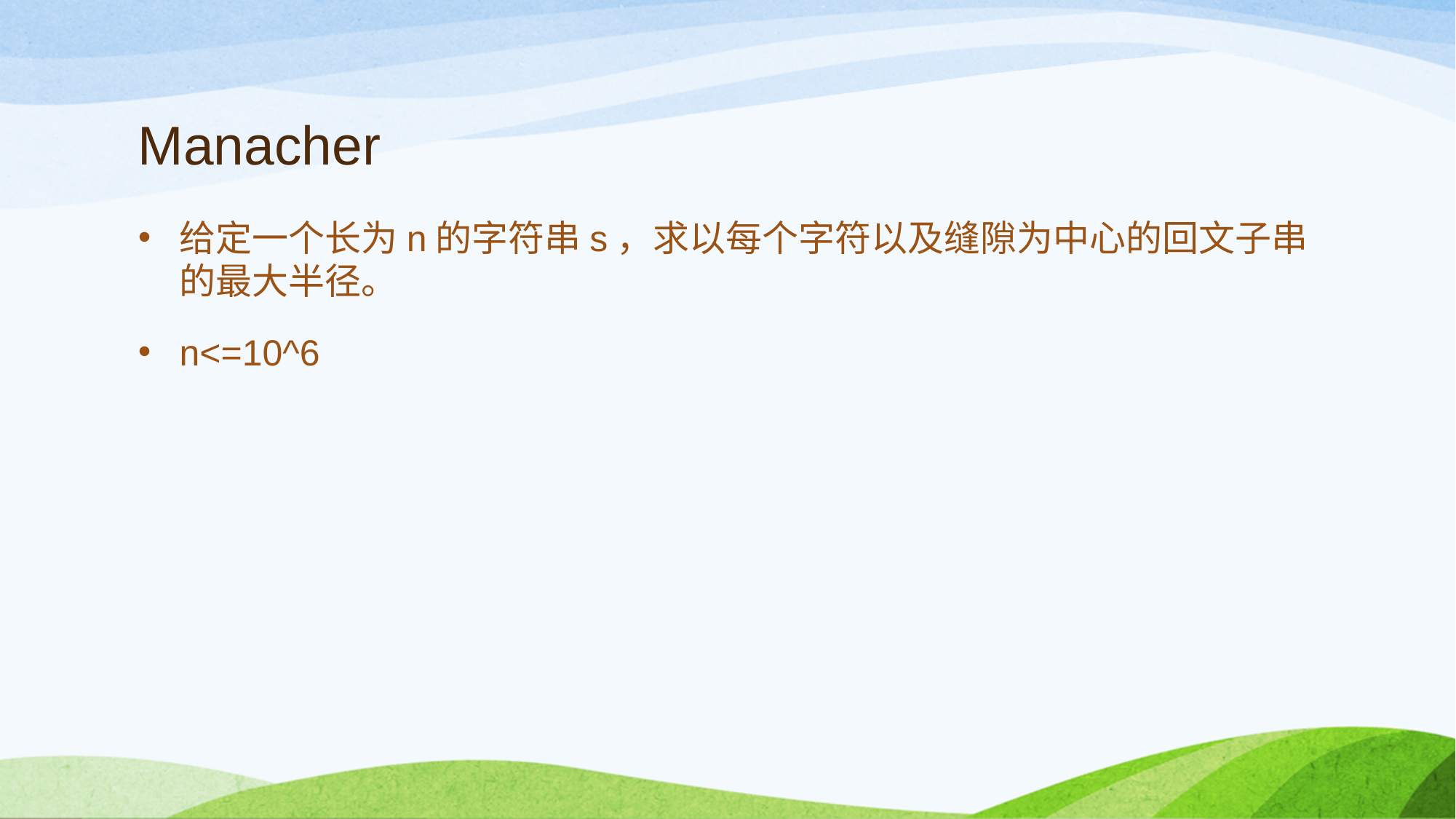

# Manacher
给定一个长为n的字符串s，求以每个字符以及缝隙为中心的回文子串的最大半径。
n<=10^6